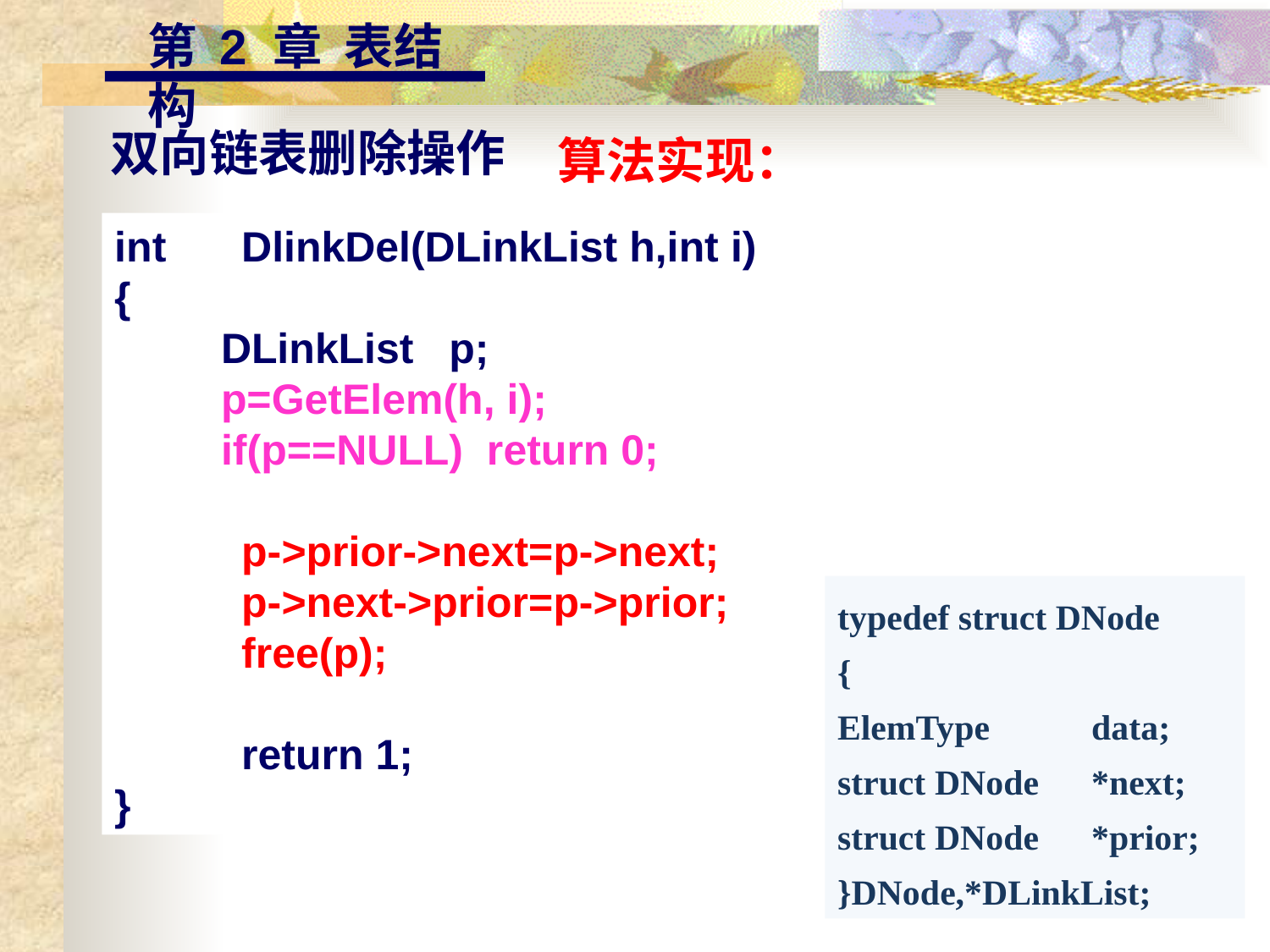

第 2 章  表结构

双向链表删除操作
算法实现：
int	DlinkDel(DLinkList h,int i)
{
         DLinkList   p;
         p=GetElem(h, i);
         if(p==NULL)  return 0;

	p->prior->next=p->next;
	p->next->prior=p->prior;
	free(p);

	return 1;
}
typedef struct DNode
{
ElemType 	data;
struct DNode 	*next;
struct DNode 	*prior;
}DNode,*DLinkList;